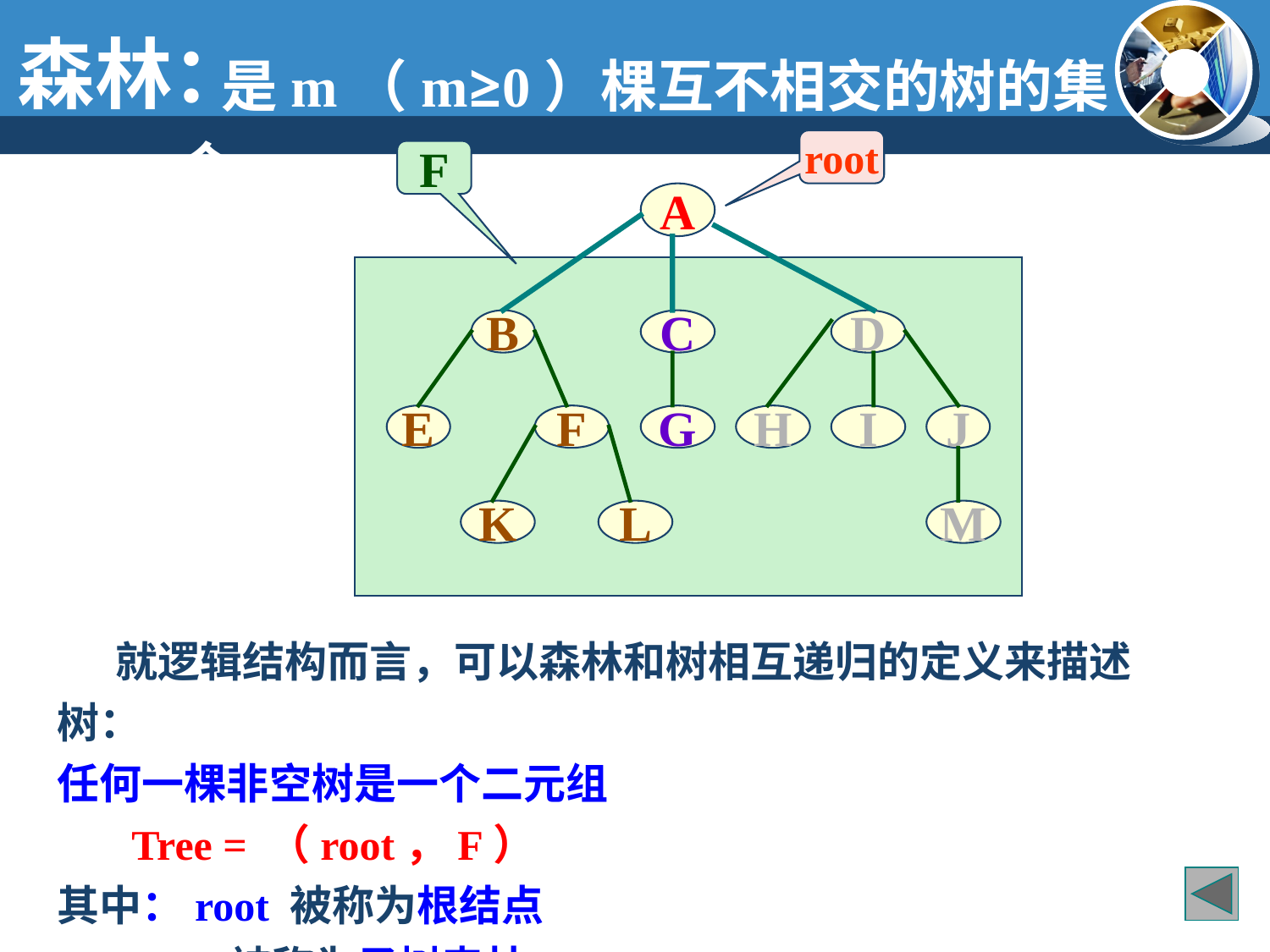

森林：
  是m（m≥0）棵互不相交的树的集合
root
F
A

B
C
D

E
F
G
H
I
J

K
L
M
     就逻辑结构而言，可以森林和树相互递归的定义来描述树：
任何一棵非空树是一个二元组
       Tree = （root，F）
其中：root 被称为根结点
            F 被称为子树森林